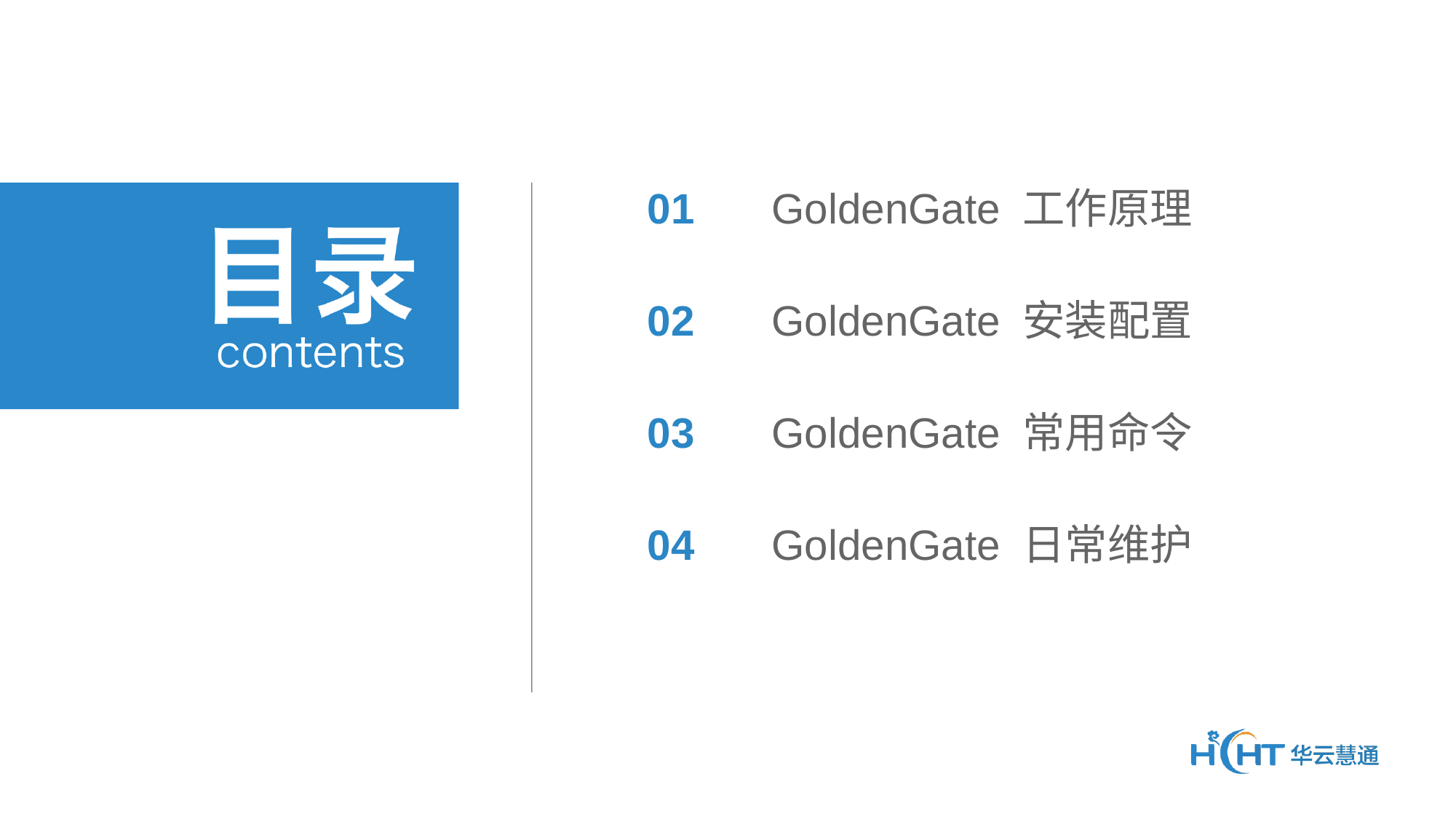

01
GoldenGate 工作原理
02
GoldenGate 安装配置
03
GoldenGate 常用命令
04
GoldenGate 日常维护